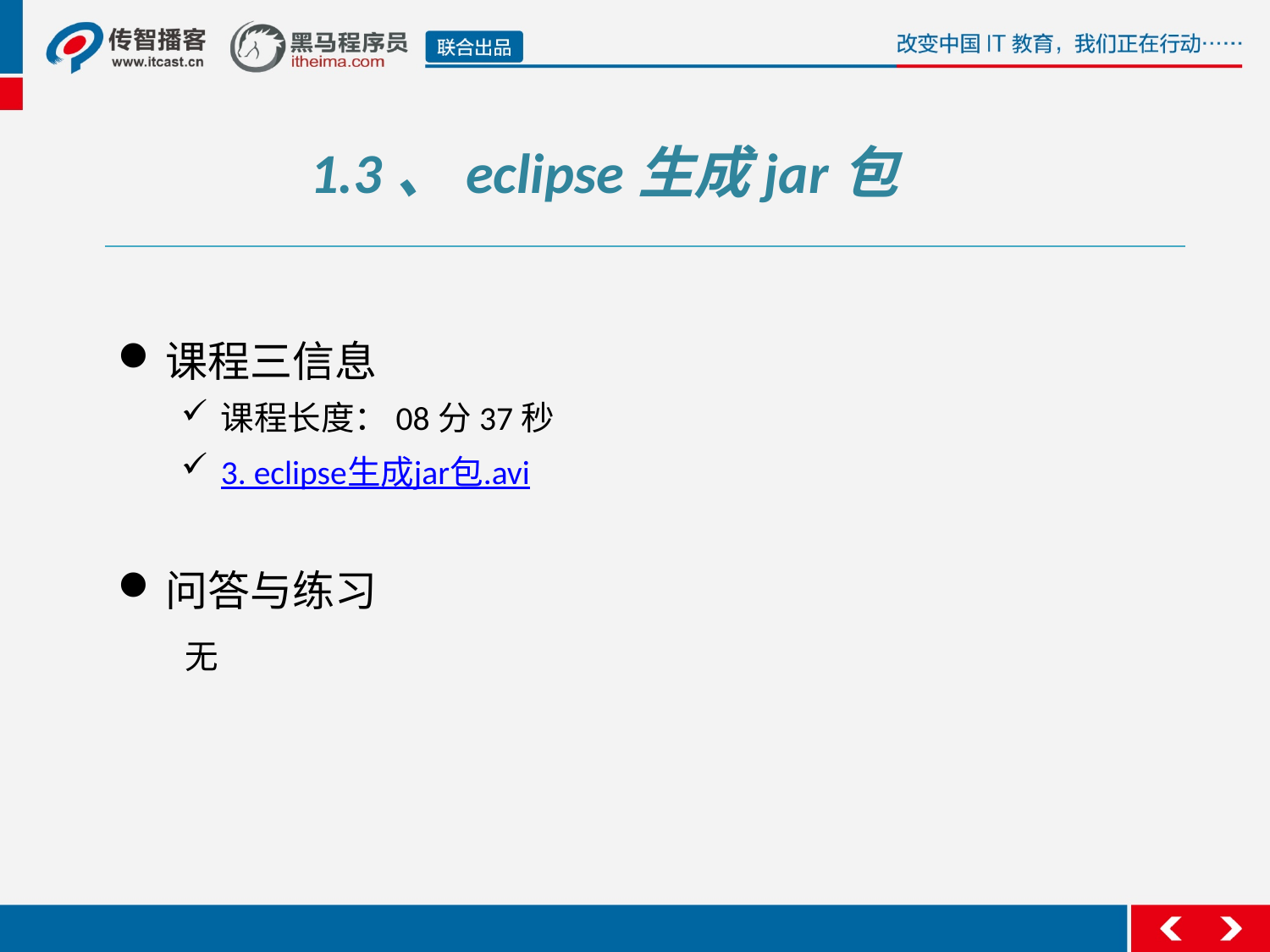

1.3、eclipse生成jar包

课程三信息
课程长度：08分37秒
3. eclipse生成jar包.avi

问答与练习
      无